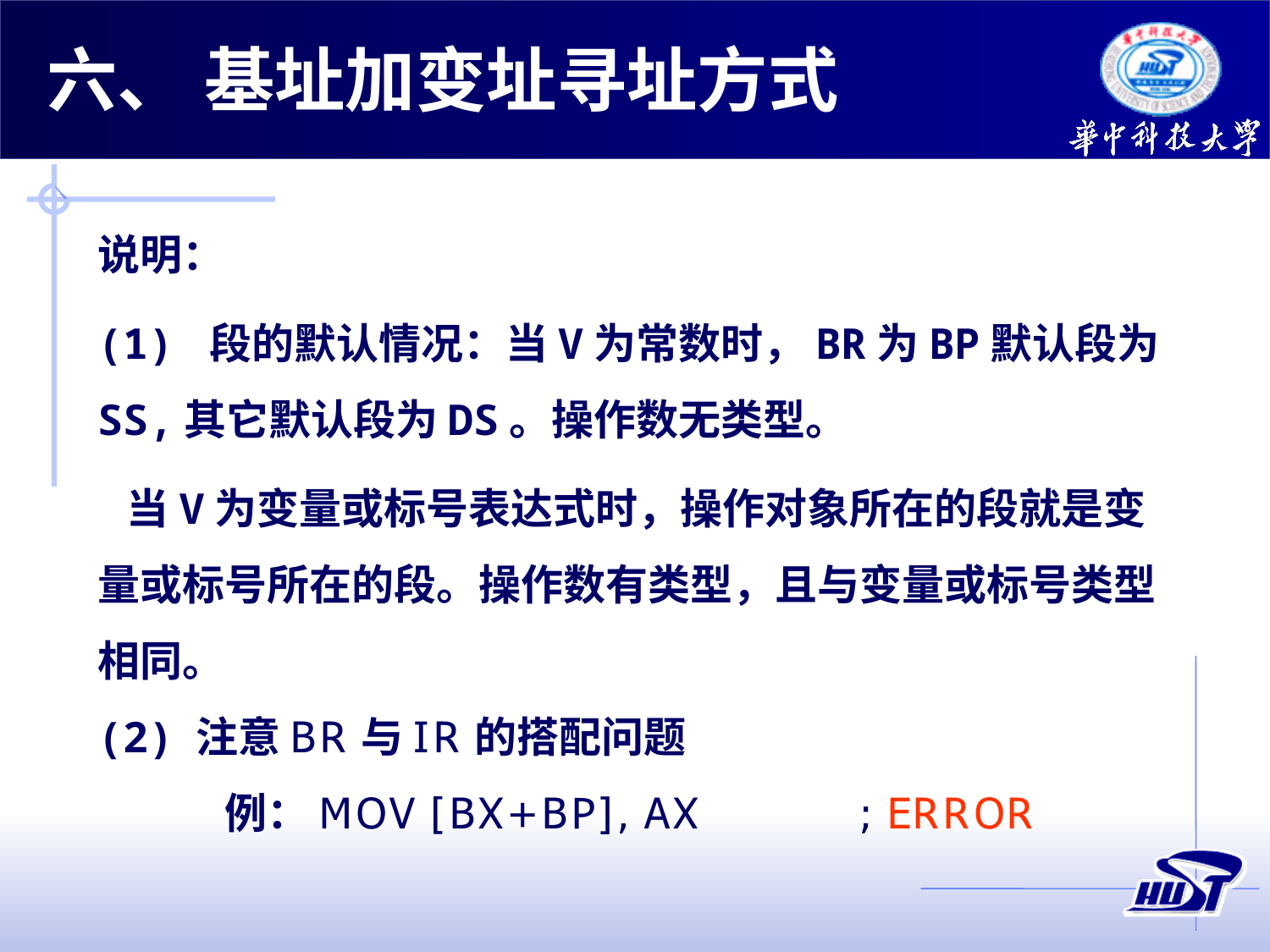

六、 基址加变址寻址方式

说明：
(1) 段的默认情况：当V为常数时，BR为BP默认段为SS,其它默认段为DS。操作数无类型。
  当V为变量或标号表达式时，操作对象所在的段就是变量或标号所在的段。操作数有类型，且与变量或标号类型相同。
(2) 注意BR与IR的搭配问题
	例：MOV [BX+BP], AX		; ERROR